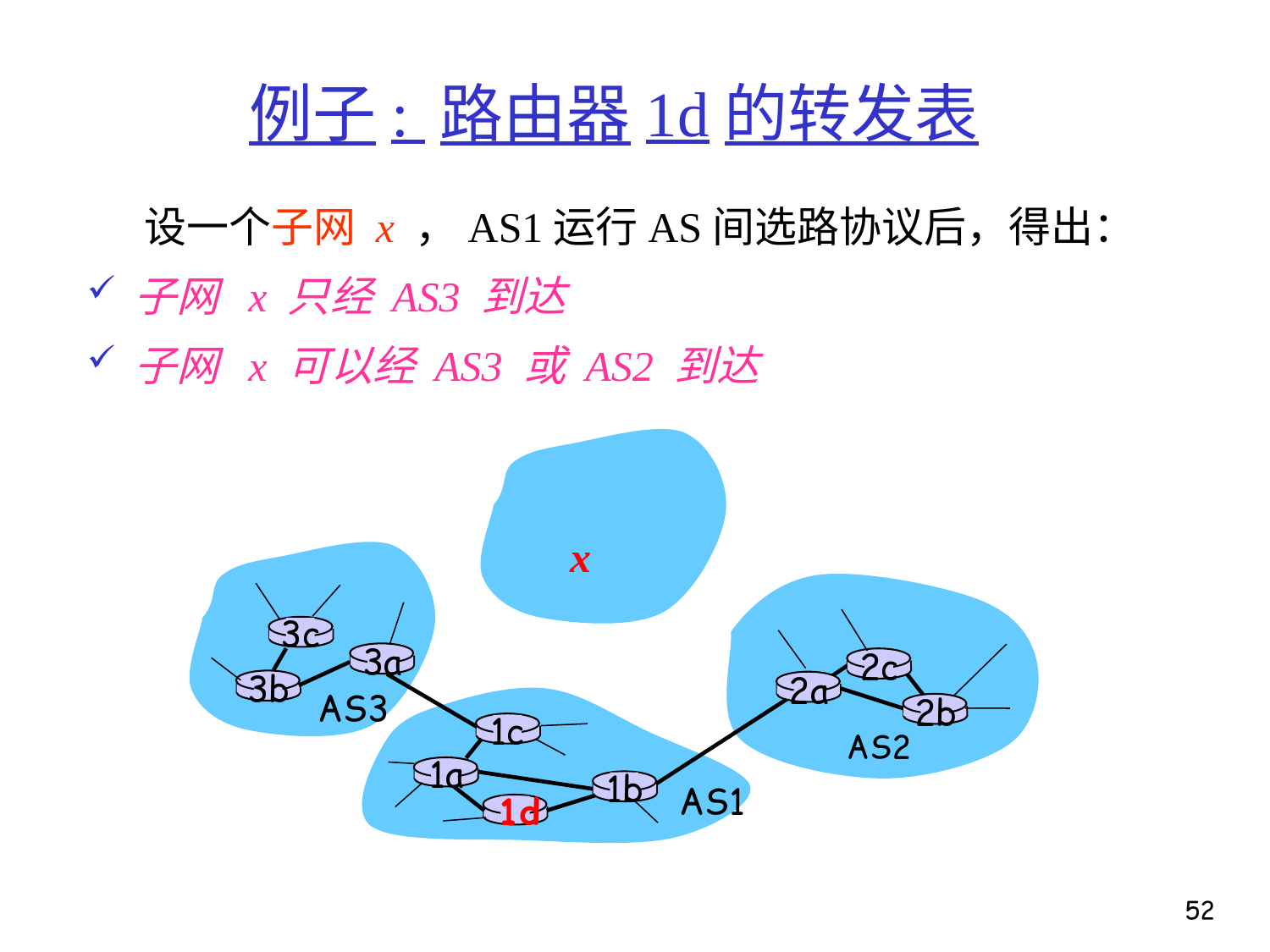

# 例子: 路由器1d的转发表
     设一个子网 x ，AS1运行AS间选路协议后，得出：
子网  x 只经 AS3 到达
子网  x 可以经 AS3 或 AS2 到达

x

3c

3a
2c

3b

2a

AS3

2b

1c

AS2

1a

1b

AS1

1d

52